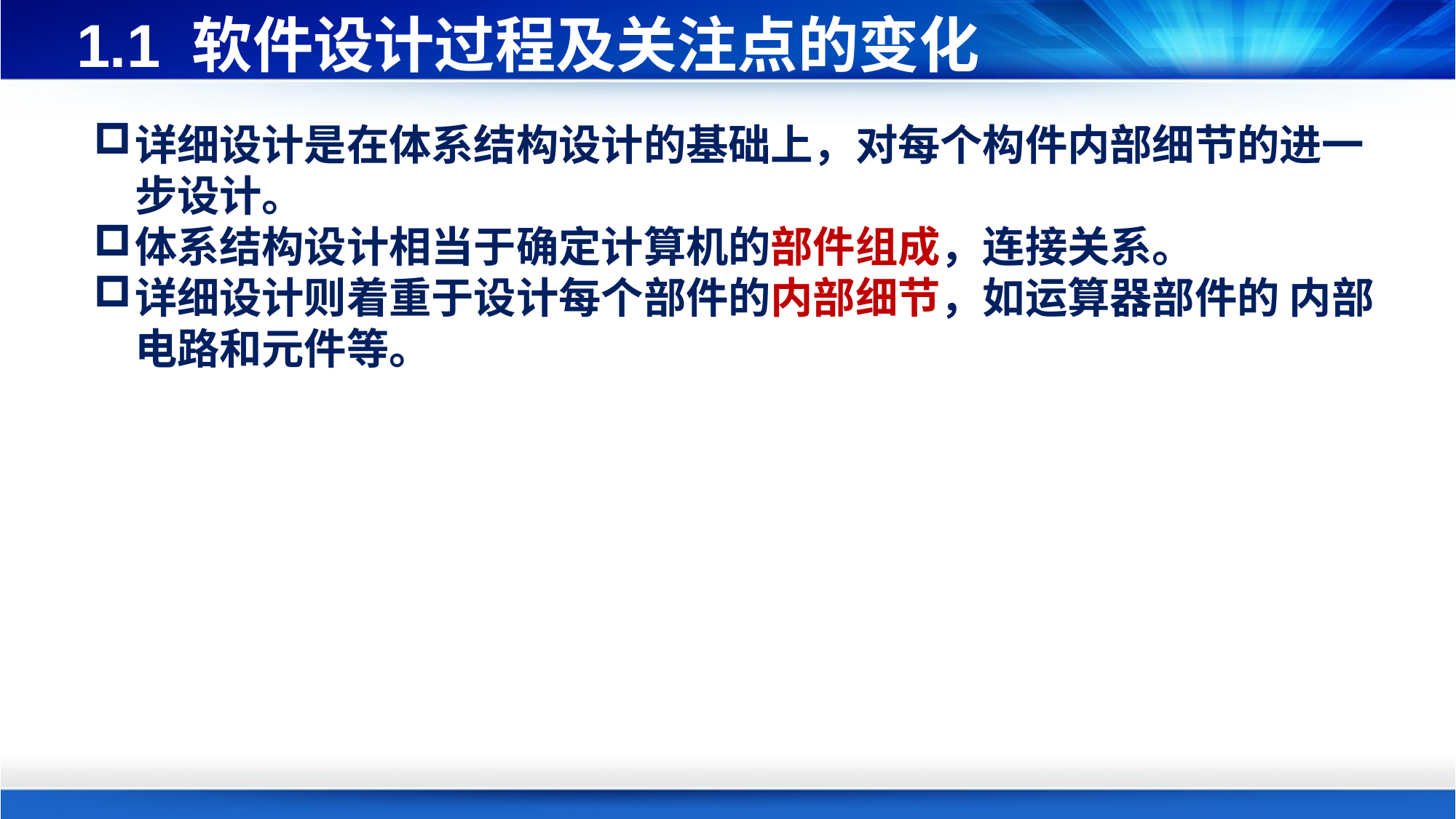

# 1.1 软件设计过程及关注点的变化
详细设计是在体系结构设计的基础上，对每个构件内部细节的进一步设计。
体系结构设计相当于确定计算机的部件组成，连接关系。
详细设计则着重于设计每个部件的内部细节，如运算器部件的 内部电路和元件等。